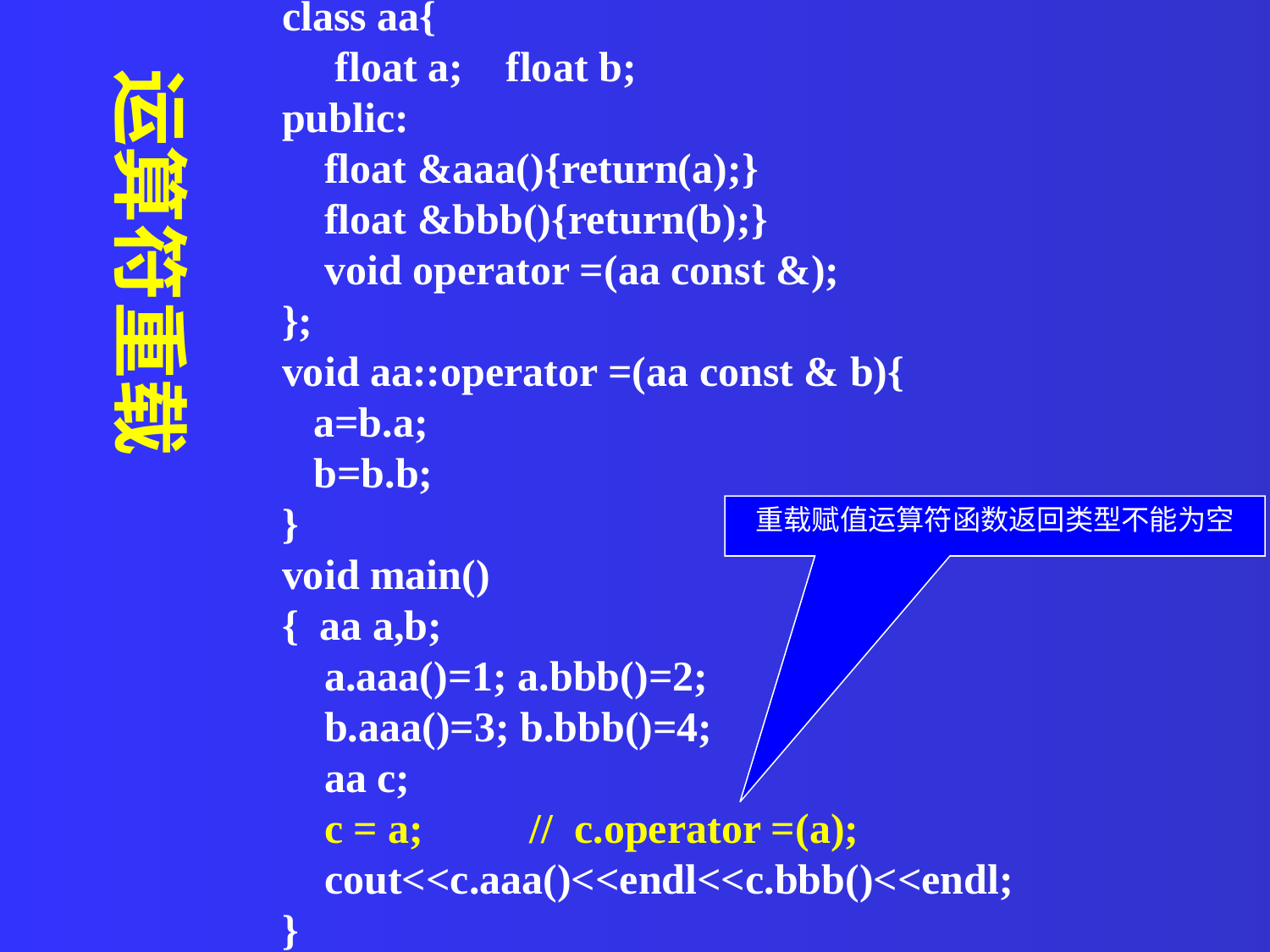

class aa{
     float a;    float b;
public:
    float &aaa(){return(a);}
    float &bbb(){return(b);}
    void operator =(aa const &);
};
void aa::operator =(aa const & b){
   a=b.a;
   b=b.b;
}
void main()
{  aa a,b;
    a.aaa()=1; a.bbb()=2;
    b.aaa()=3; b.bbb()=4;
    aa c;
    c = a;          //  c.operator =(a);
    cout<<c.aaa()<<endl<<c.bbb()<<endl;
}
运算符重载
重载赋值运算符函数返回类型不能为空